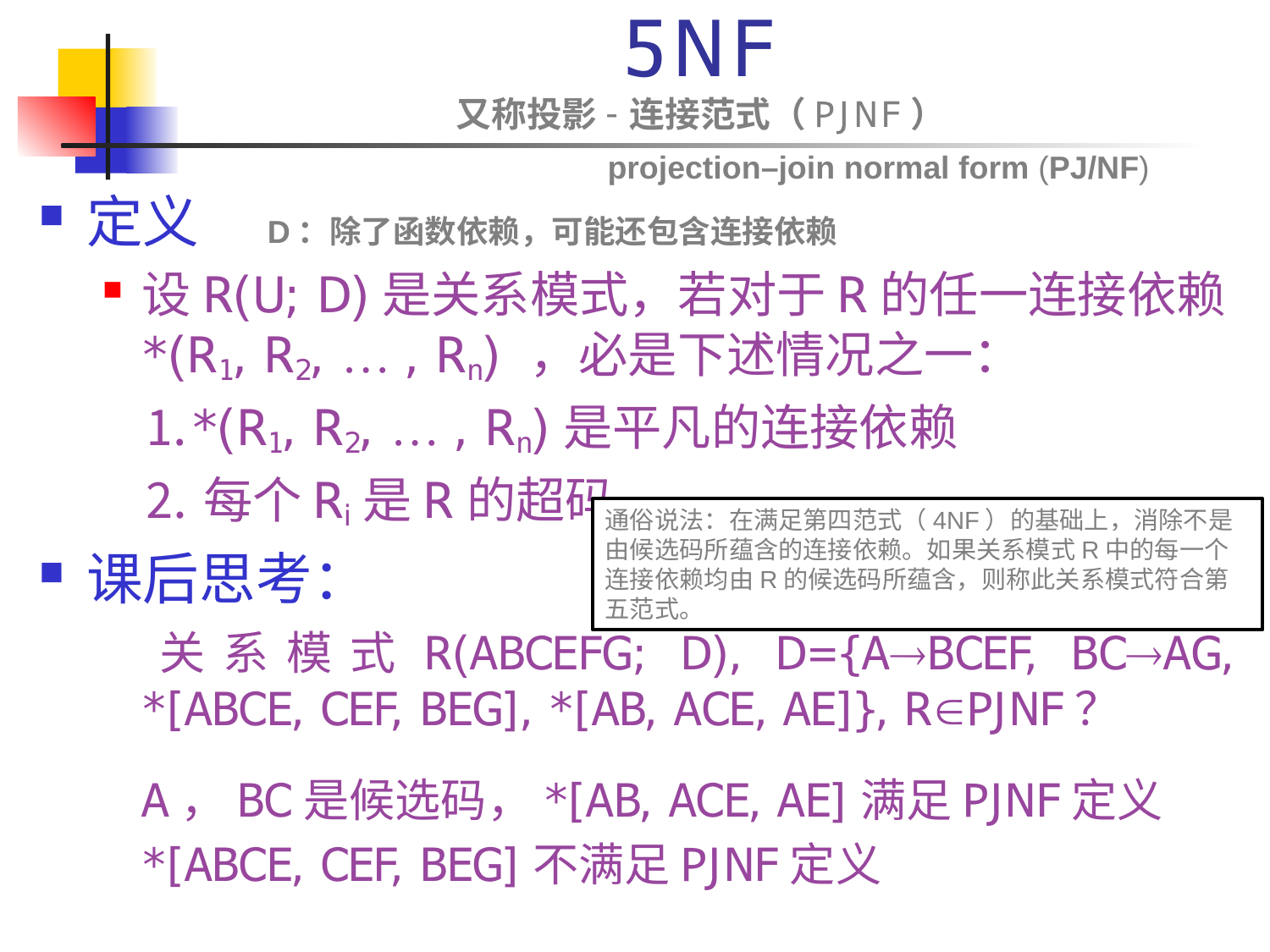

# 5NF 又称投影-连接范式（PJNF）
projection–join normal form (PJ/NF)
定义
设R(U; D)是关系模式，若对于R的任一连接依赖*(R1, R2, … , Rn) ，必是下述情况之一：
	⒈*(R1, R2, … , Rn)是平凡的连接依赖
	⒉每个Ri是R的超码
课后思考：
	关系模式R(ABCEFG; D), D={A→BCEF, BC→AG, *[ABCE, CEF, BEG], *[AB, ACE, AE]}, R∈PJNF？
	A，BC是候选码，*[AB, ACE, AE]满足PJNF定义
	*[ABCE, CEF, BEG]不满足PJNF定义
D：除了函数依赖，可能还包含连接依赖
通俗说法：在满足第四范式（4NF）的基础上，消除不是由候选码所蕴含的连接依赖。如果关系模式R中的每一个连接依赖均由R的候选码所蕴含，则称此关系模式符合第五范式。